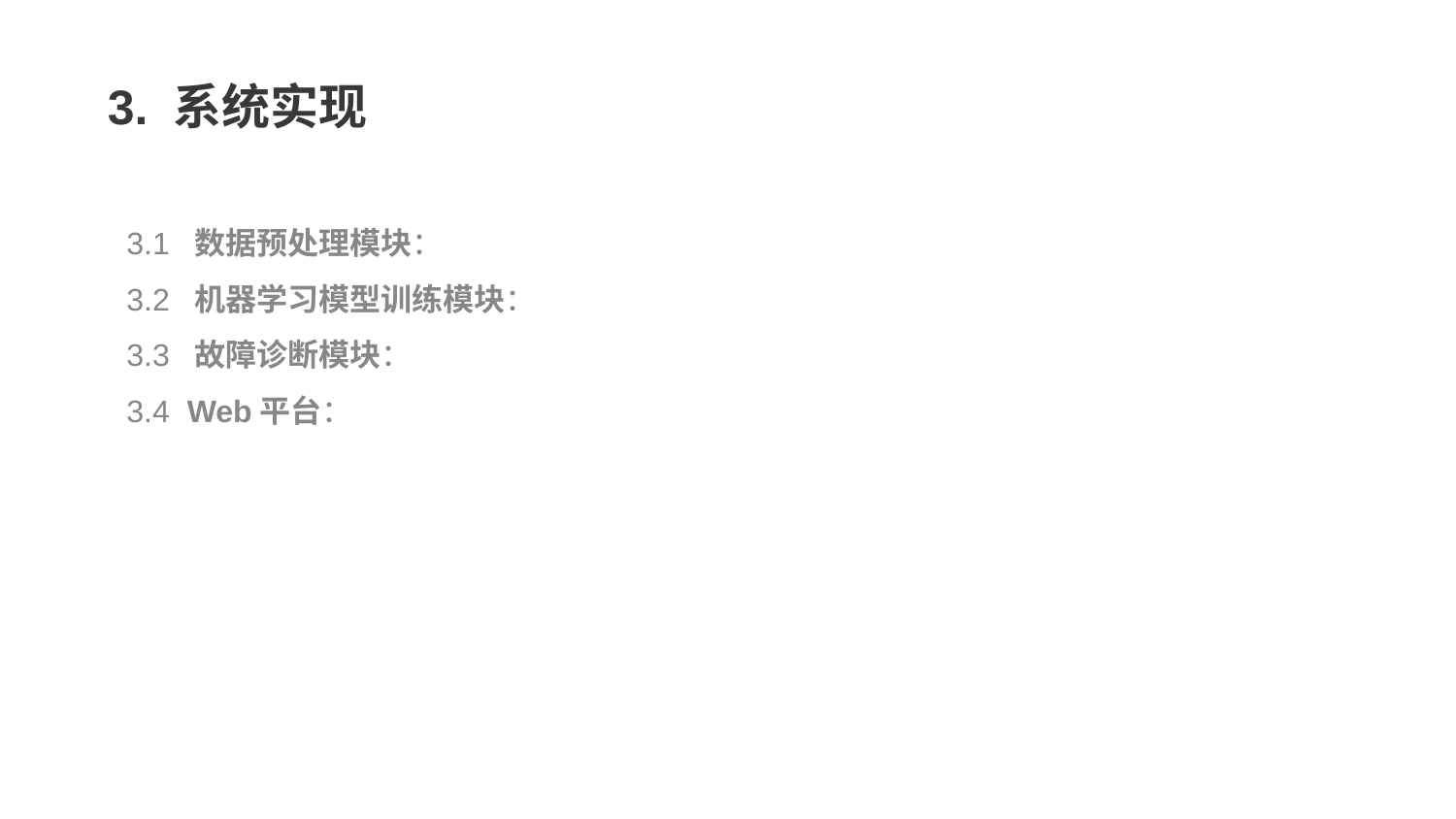

3. 系统实现
3.1  数据预处理模块：
3.2  机器学习模型训练模块：
3.3  故障诊断模块：
3.4  Web平台：